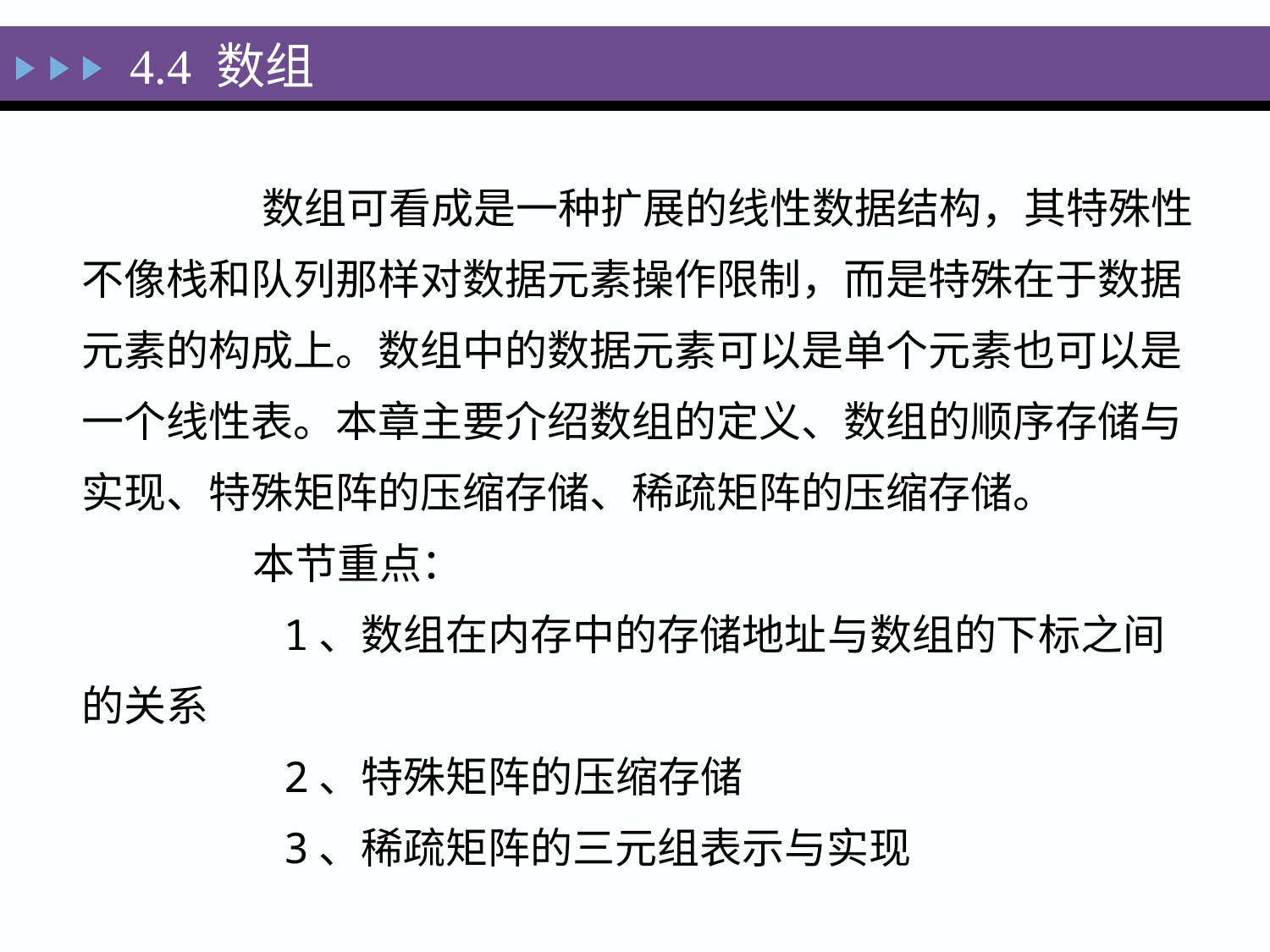

# 4.4 数组
          数组可看成是一种扩展的线性数据结构，其特殊性不像栈和队列那样对数据元素操作限制，而是特殊在于数据元素的构成上。数组中的数据元素可以是单个元素也可以是一个线性表。本章主要介绍数组的定义、数组的顺序存储与实现、特殊矩阵的压缩存储、稀疏矩阵的压缩存储。
         本节重点：
     1、数组在内存中的存储地址与数组的下标之间的关系
     2、特殊矩阵的压缩存储
     3、稀疏矩阵的三元组表示与实现